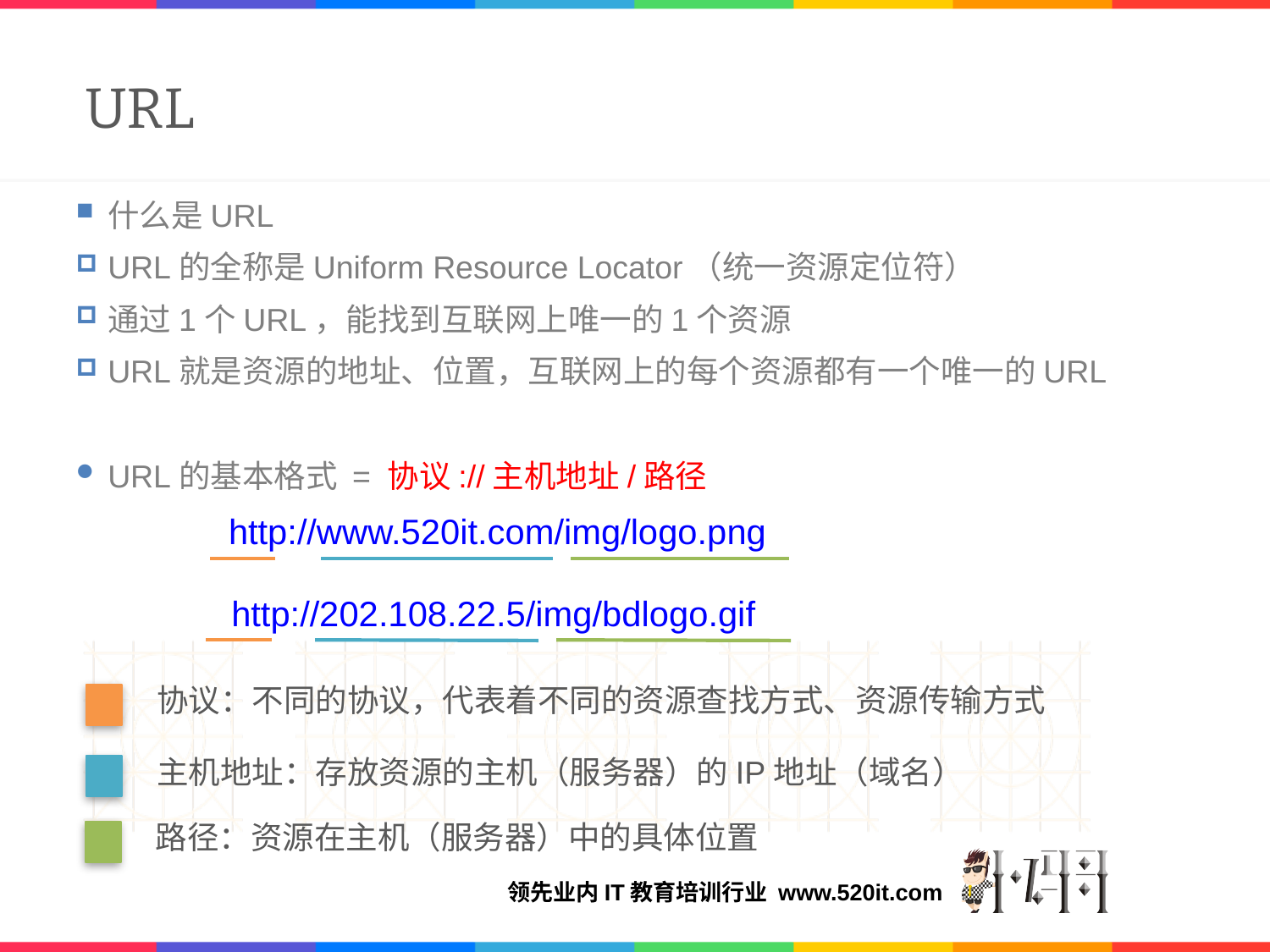

# URL
什么是URL
URL的全称是Uniform Resource Locator（统一资源定位符）
通过1个URL，能找到互联网上唯一的1个资源
URL就是资源的地址、位置，互联网上的每个资源都有一个唯一的URL

URL的基本格式 = 协议://主机地址/路径
http://www.520it.com/img/logo.png
http://202.108.22.5/img/bdlogo.gif
协议：不同的协议，代表着不同的资源查找方式、资源传输方式

主机地址：存放资源的主机（服务器）的IP地址（域名）

路径：资源在主机（服务器）中的具体位置